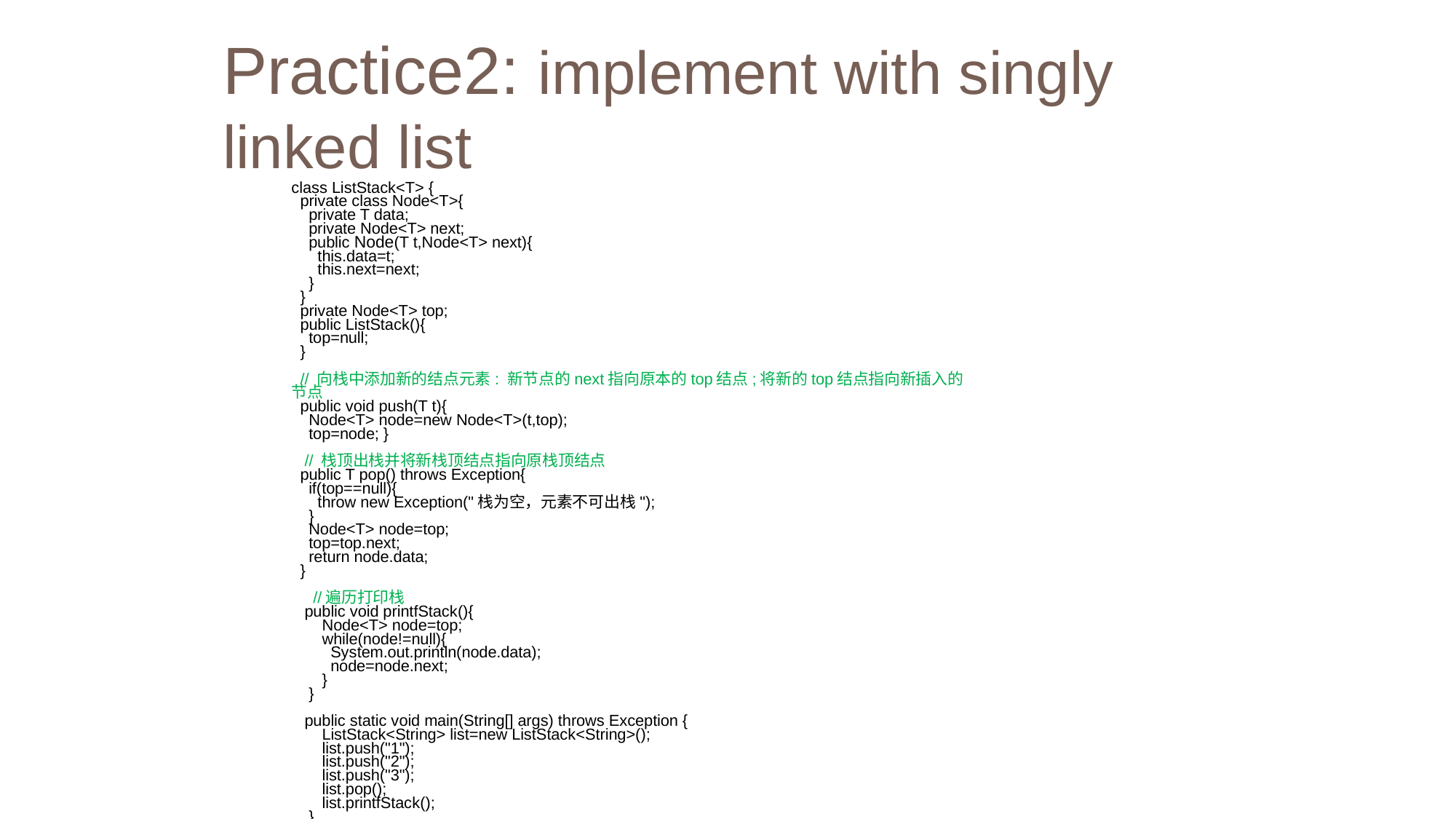

Practice2: implement with singly linked list
class ListStack<T> {
  private class Node<T>{
    private T data;
    private Node<T> next;
    public Node(T t,Node<T> next){
      this.data=t;
      this.next=next;
    }
  }
  private Node<T> top;
  public ListStack(){
    top=null;
  }

  // 向栈中添加新的结点元素: 新节点的next指向原本的top结点;将新的top结点指向新插入的节点
  public void push(T t){
    Node<T> node=new Node<T>(t,top);
    top=node; }

   // 栈顶出栈并将新栈顶结点指向原栈顶结点
  public T pop() throws Exception{
    if(top==null){
      throw new Exception("栈为空，元素不可出栈");
    }
    Node<T> node=top;
    top=top.next;
    return node.data;
  }

     //遍历打印栈
   public void printfStack(){
       Node<T> node=top;
       while(node!=null){
         System.out.println(node.data);
         node=node.next;
       }
    }

   public static void main(String[] args) throws Exception {
       ListStack<String> list=new ListStack<String>();
       list.push("1");
       list.push("2");
       list.push("3");
       list.pop();
       list.printfStack();
    }
}